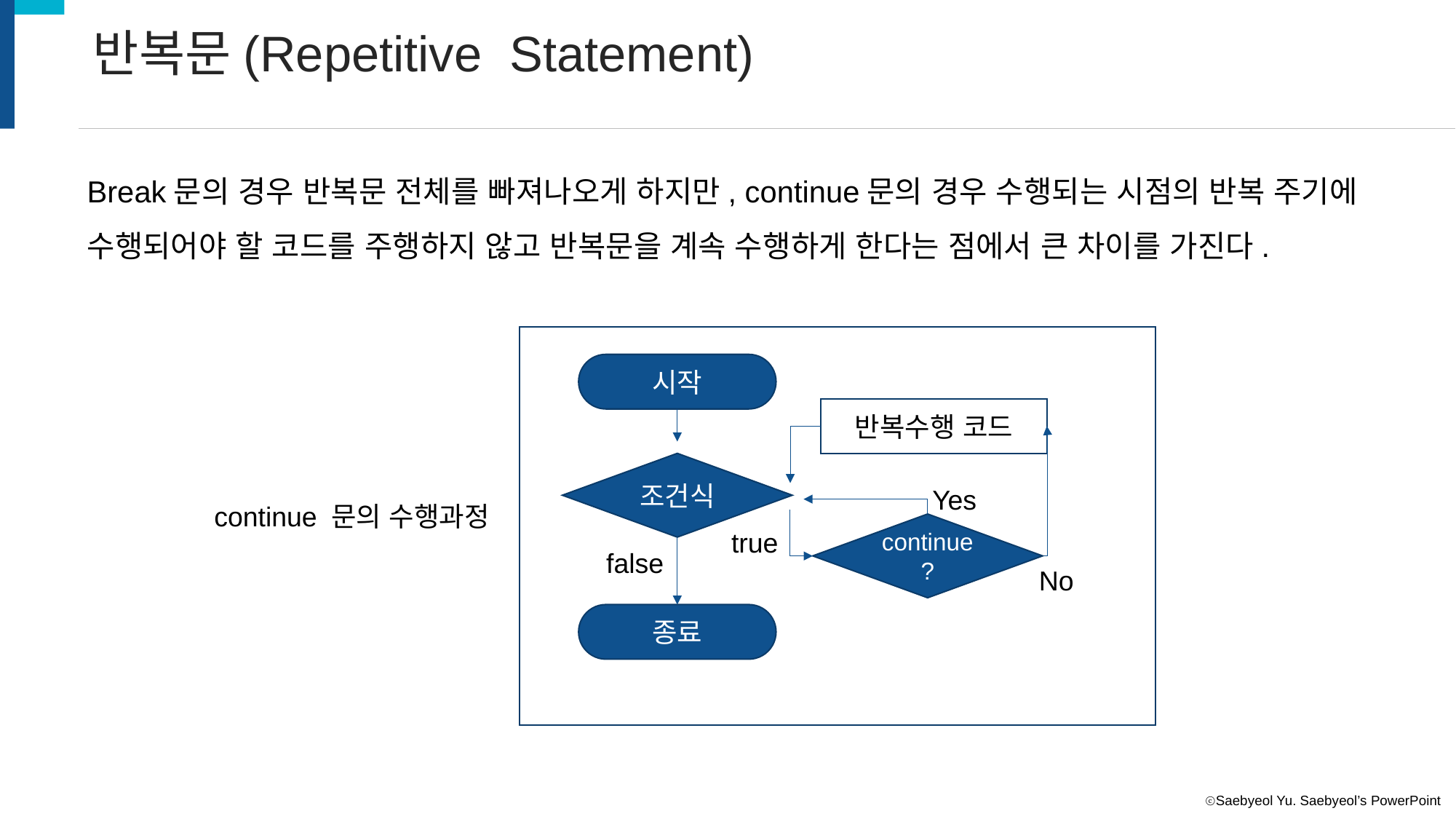

반복문(Repetitive  Statement)
Break문의 경우 반복문 전체를 빠져나오게 하지만, continue문의 경우 수행되는 시점의 반복 주기에 수행되어야 할 코드를 주행하지 않고 반복문을 계속 수행하게 한다는 점에서 큰 차이를 가진다.

시작
반복수행 코드
조건식
Yes
continue 문의 수행과정
continue
?
true
false
No
종료